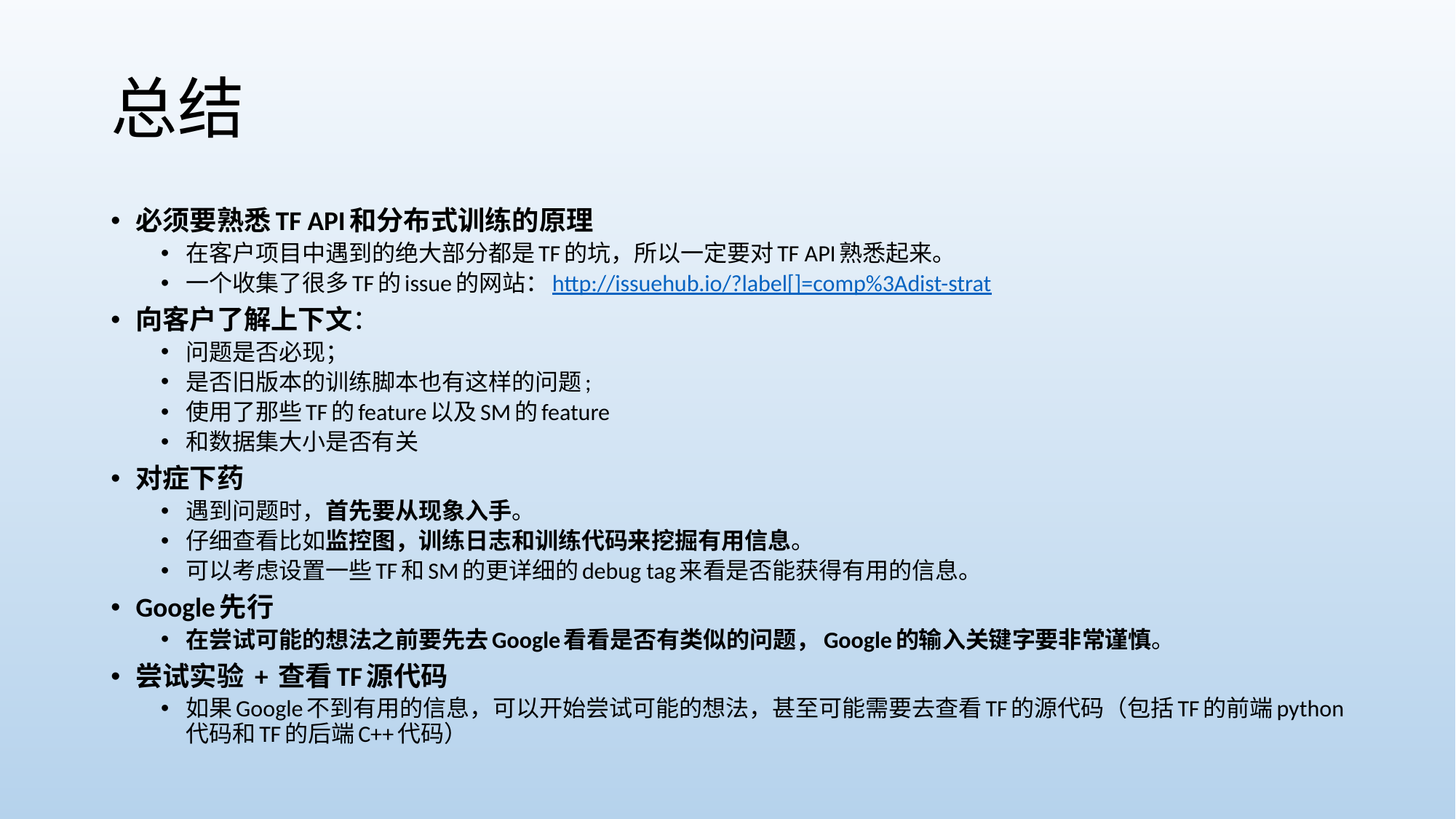

# 总结
必须要熟悉TF API和分布式训练的原理
在客户项目中遇到的绝大部分都是TF的坑，所以一定要对TF API熟悉起来。
一个收集了很多TF的issue的网站：http://issuehub.io/?label[]=comp%3Adist-strat
向客户了解上下文：
问题是否必现；
是否旧版本的训练脚本也有这样的问题;
使用了那些TF的feature以及SM的feature
和数据集大小是否有关
对症下药
遇到问题时，首先要从现象入手。
仔细查看比如监控图，训练日志和训练代码来挖掘有用信息。
可以考虑设置一些TF和SM的更详细的debug tag来看是否能获得有用的信息。
Google先行
在尝试可能的想法之前要先去Google看看是否有类似的问题，Google的输入关键字要非常谨慎。
尝试实验 + 查看TF源代码
如果Google不到有用的信息，可以开始尝试可能的想法，甚至可能需要去查看TF的源代码（包括TF的前端python代码和TF的后端C++代码）